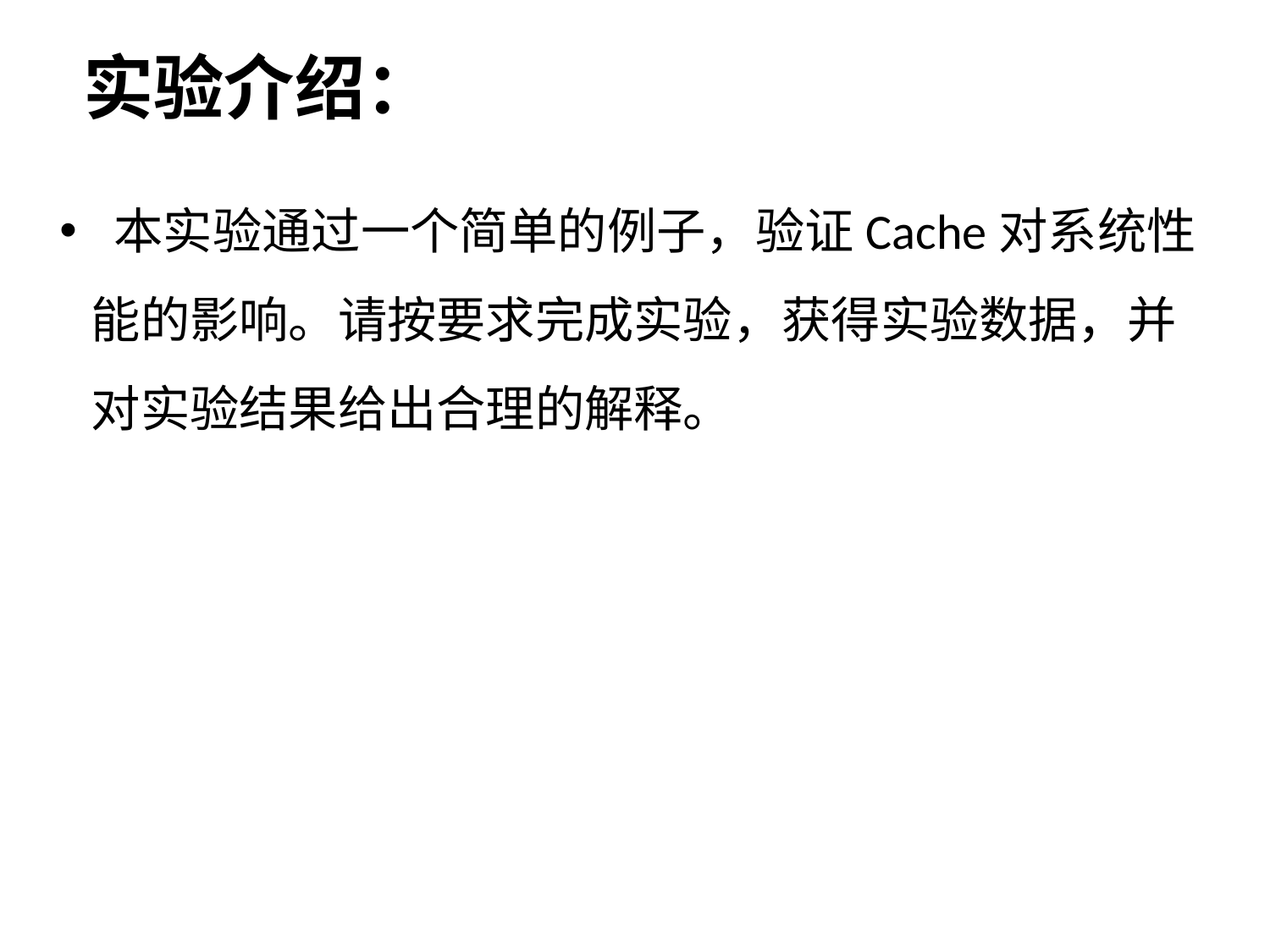

# 实验介绍：
 本实验通过一个简单的例子，验证Cache对系统性能的影响。请按要求完成实验，获得实验数据，并对实验结果给出合理的解释。